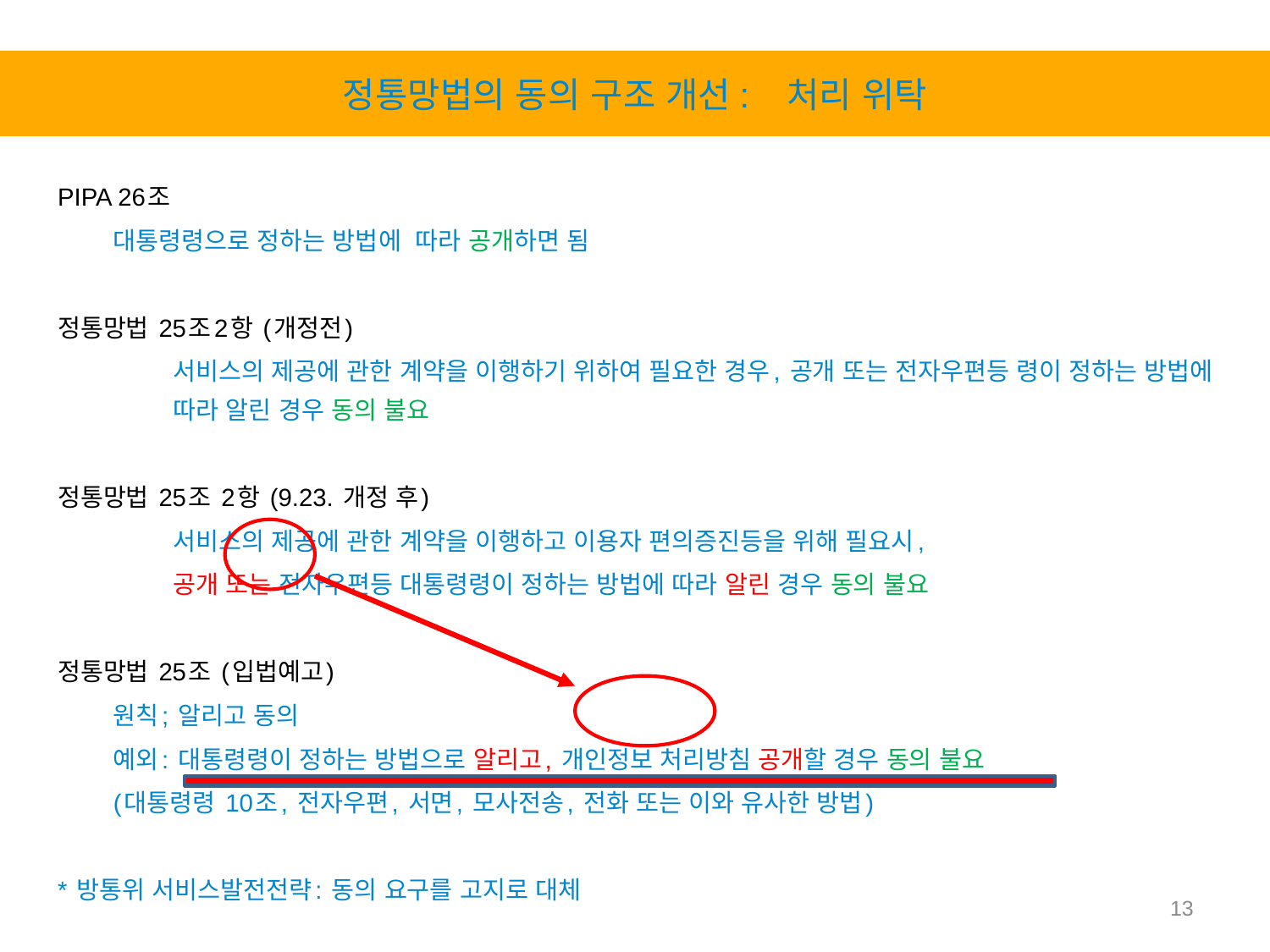

정통망법의 동의 구조 개선:   처리 위탁
PIPA 26조
	대통령령으로 정하는 방법에  따라 공개하면 됨

정통망법 25조2항 (개정전)
	서비스의 제공에 관한 계약을 이행하기 위하여 필요한 경우, 공개 또는 전자우편등 령이 정하는 방법에 따라 알린 경우 동의 불요

정통망법 25조 2항 (9.23. 개정 후)
	서비스의 제공에 관한 계약을 이행하고 이용자 편의증진등을 위해 필요시,
공개 또는 전자우편등 대통령령이 정하는 방법에 따라 알린 경우 동의 불요

정통망법 25조 (입법예고)
	원칙; 알리고 동의
	예외: 대통령령이 정하는 방법으로 알리고, 개인정보 처리방침 공개할 경우 동의 불요
	(대통령령 10조, 전자우편, 서면, 모사전송, 전화 또는 이와 유사한 방법)

* 방통위 서비스발전전략: 동의 요구를 고지로 대체

13